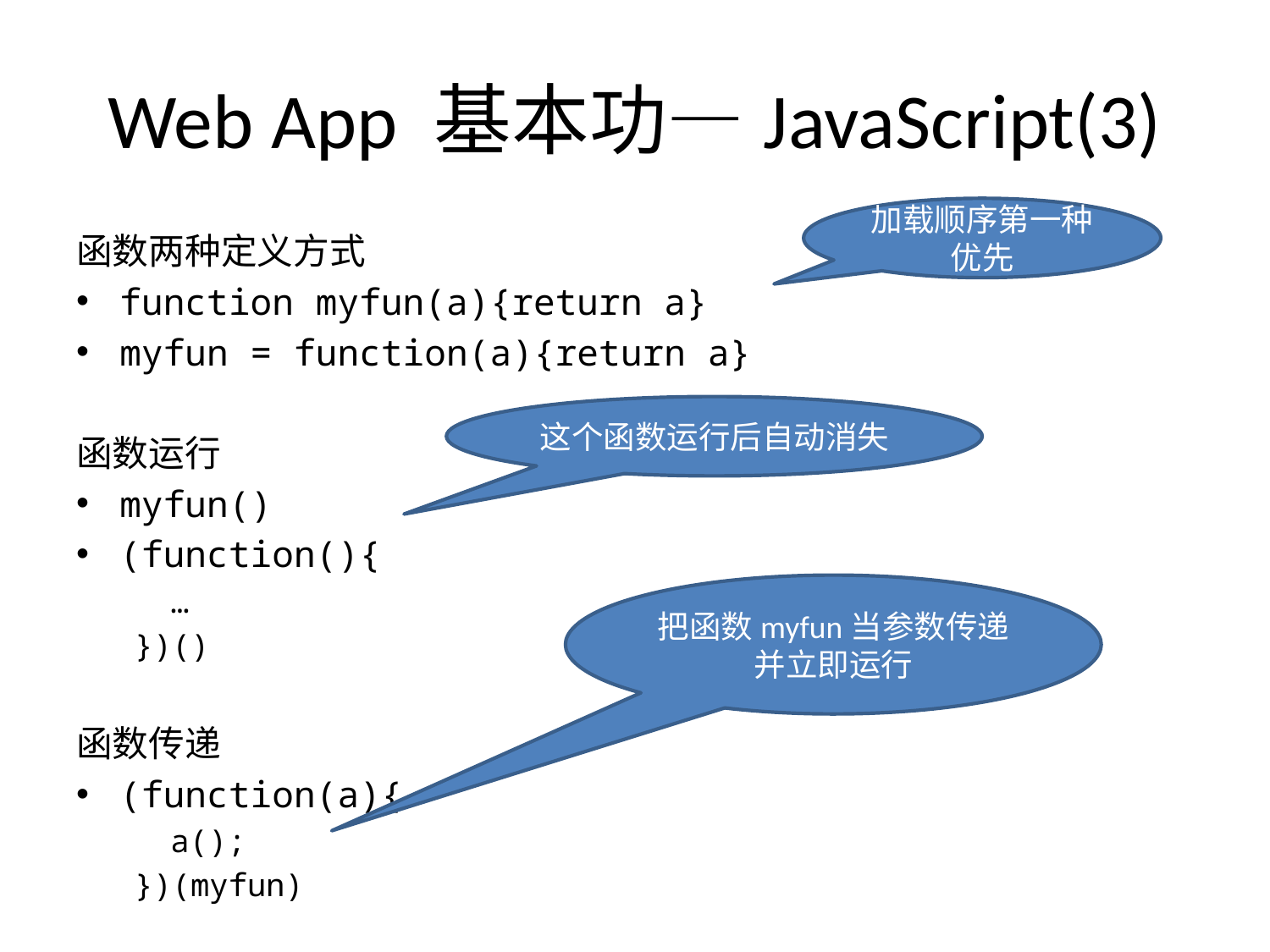

# Web App 基本功—JavaScript(3)
加载顺序第一种优先
函数两种定义方式
function myfun(a){return a}
myfun = function(a){return a}

函数运行
myfun()
(function(){
	…
})()

函数传递
(function(a){
	a();
})(myfun)
这个函数运行后自动消失
把函数myfun当参数传递
并立即运行